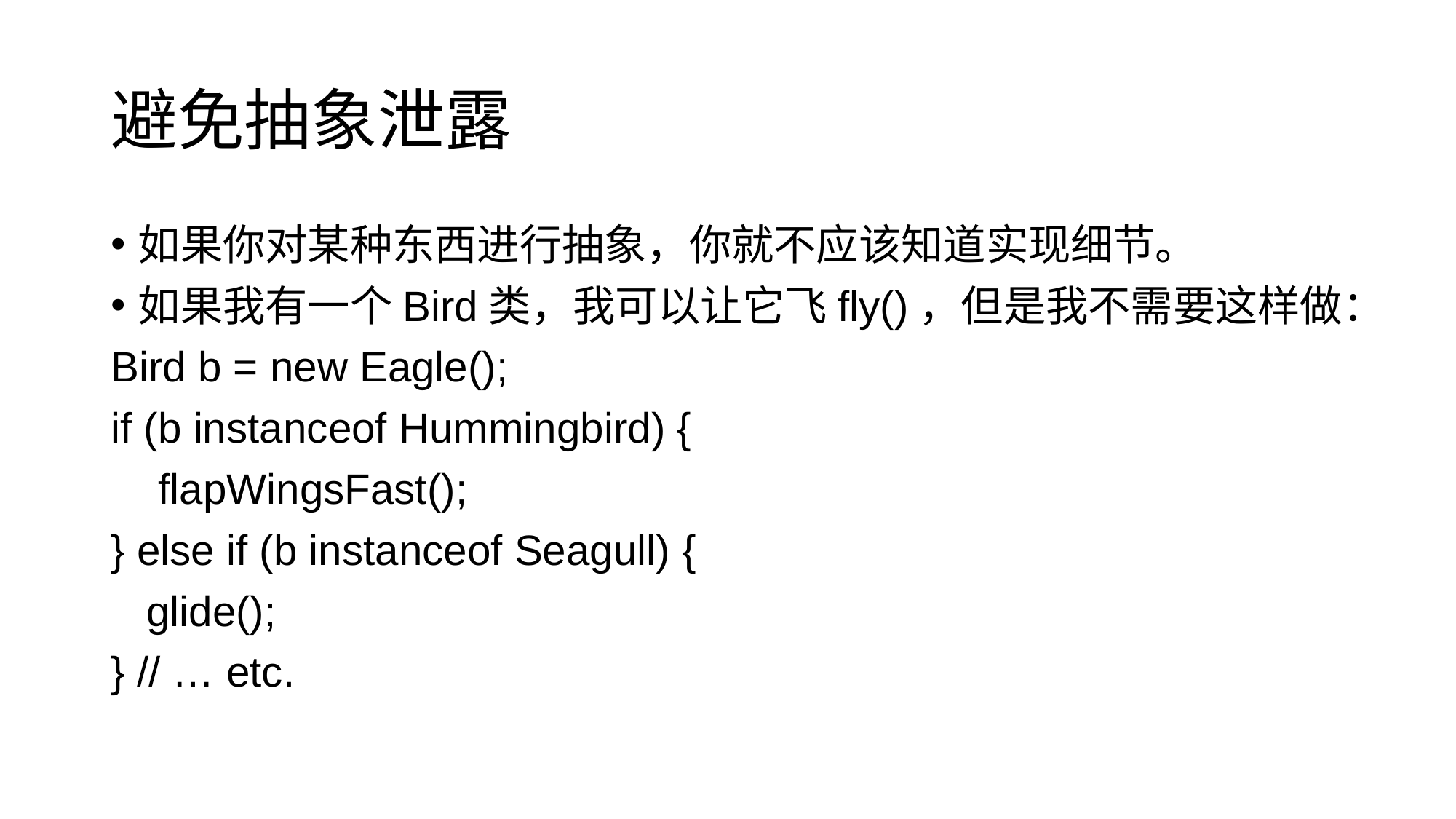

# 避免抽象泄露
如果你对某种东西进行抽象，你就不应该知道实现细节。
如果我有一个Bird类，我可以让它飞fly()，但是我不需要这样做：
Bird b = new Eagle();
if (b instanceof Hummingbird) {
    flapWingsFast();
} else if (b instanceof Seagull) {
   glide();
} // … etc.